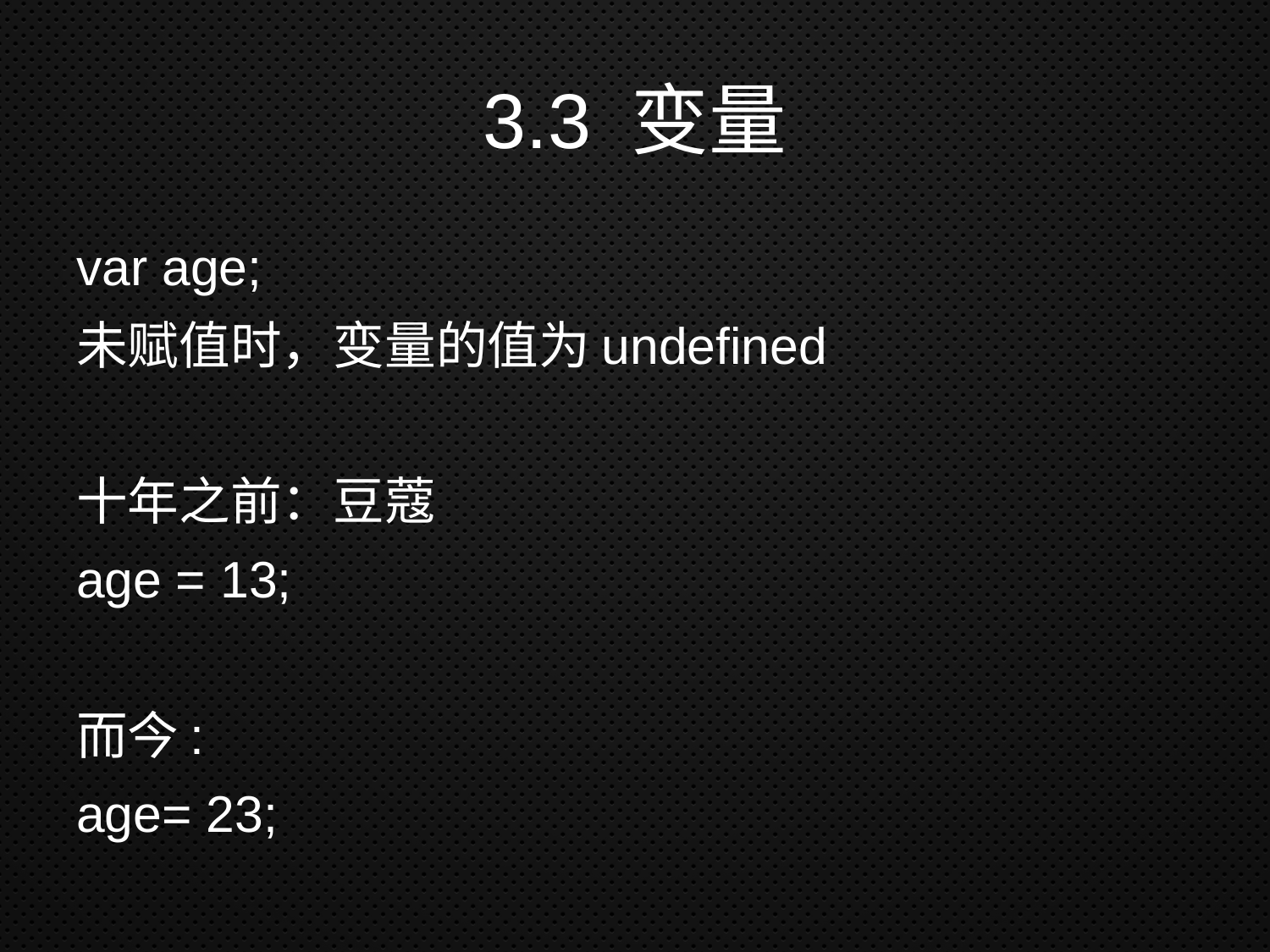

# 3.3 变量
var age;
未赋值时，变量的值为undefined

十年之前：豆蔻
age = 13;

而今:
age= 23;